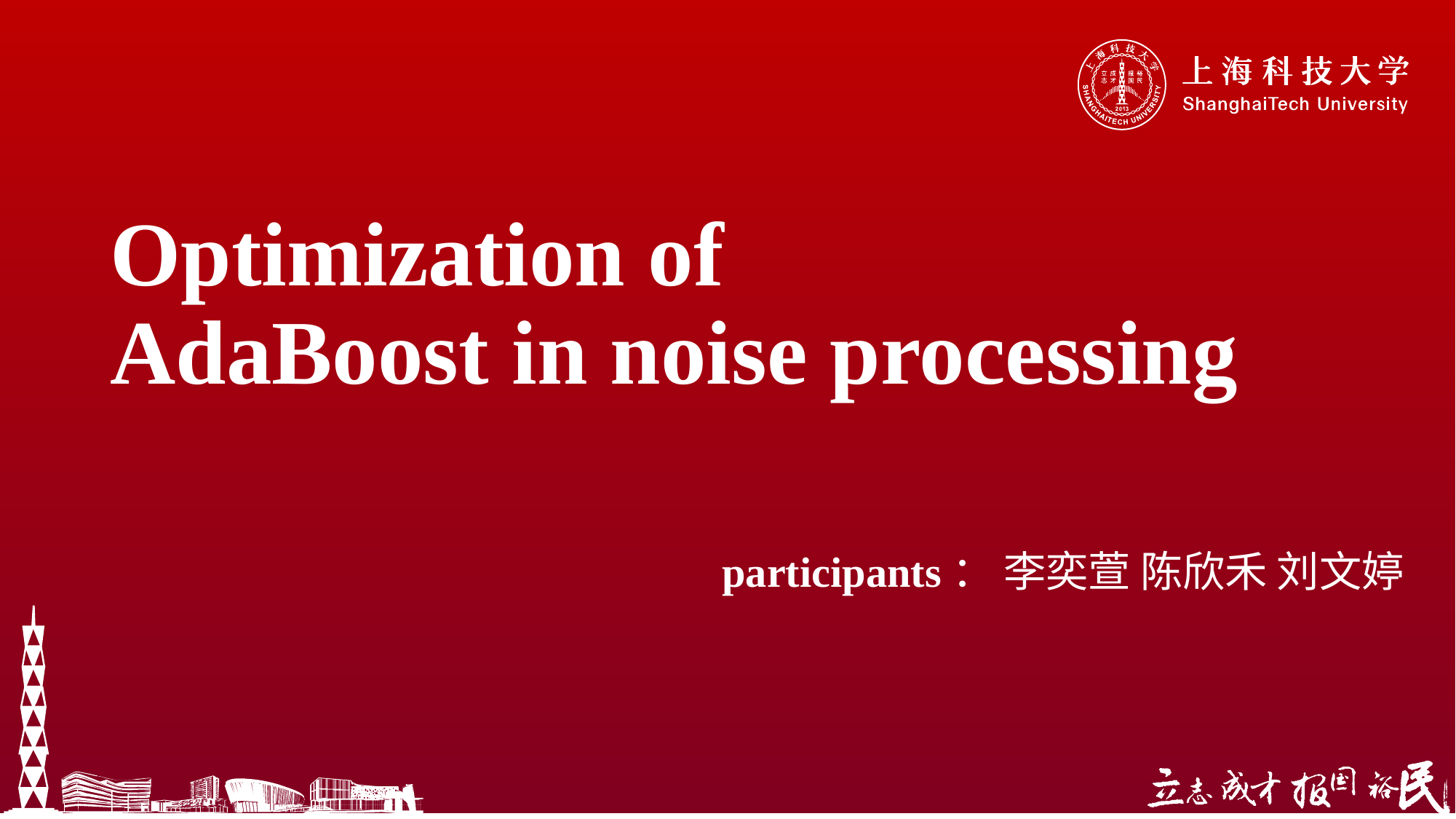

# Optimization of AdaBoost in noise processing
participants： 李奕萱 陈欣禾 刘文婷